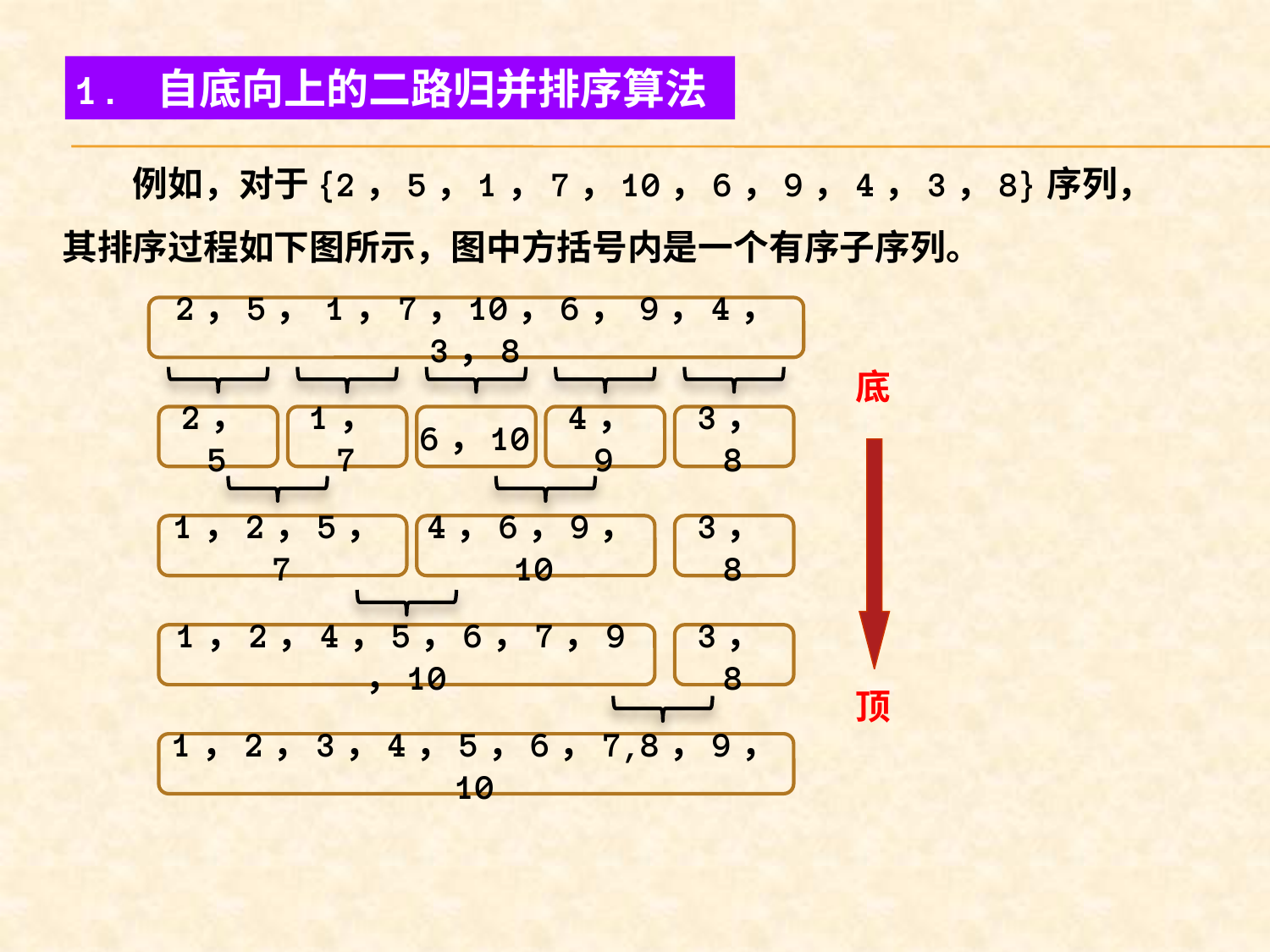

1. 自底向上的二路归并排序算法
　　例如，对于{2，5，1，7，10，6，9，4，3，8}序列，其排序过程如下图所示，图中方括号内是一个有序子序列。
2，5， 1，7，10，6， 9，4， 3，8
底

顶

4，9

3，8

2，5

1，7

6，10

1，2，5，7

4，6，9，10
3，8

1，2，4，5，6，7，9，10
3，8

1，2，3，4，5，6，7,8，9，10